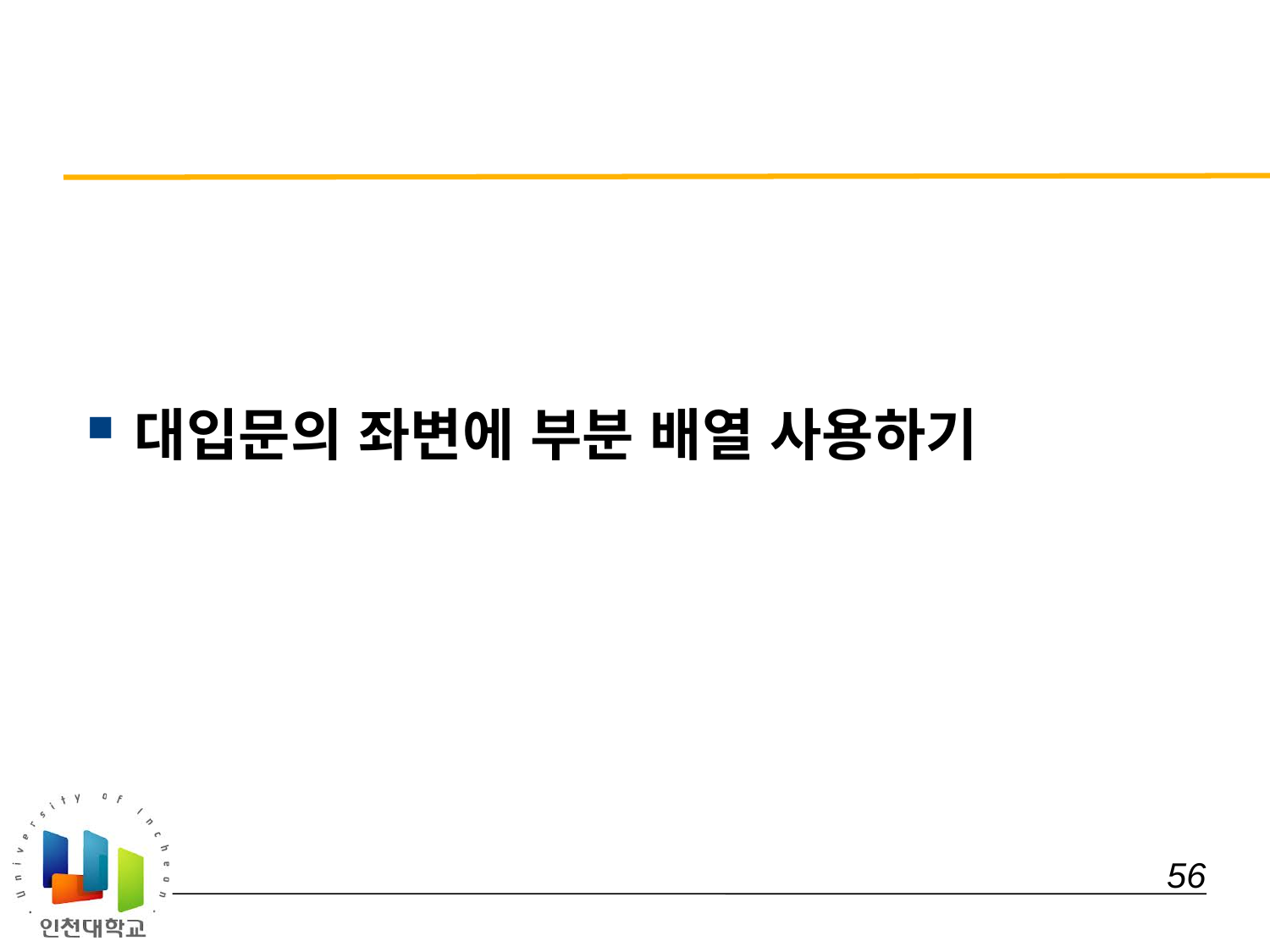

#

대입문의 좌변에 부분 배열 사용하기
 56